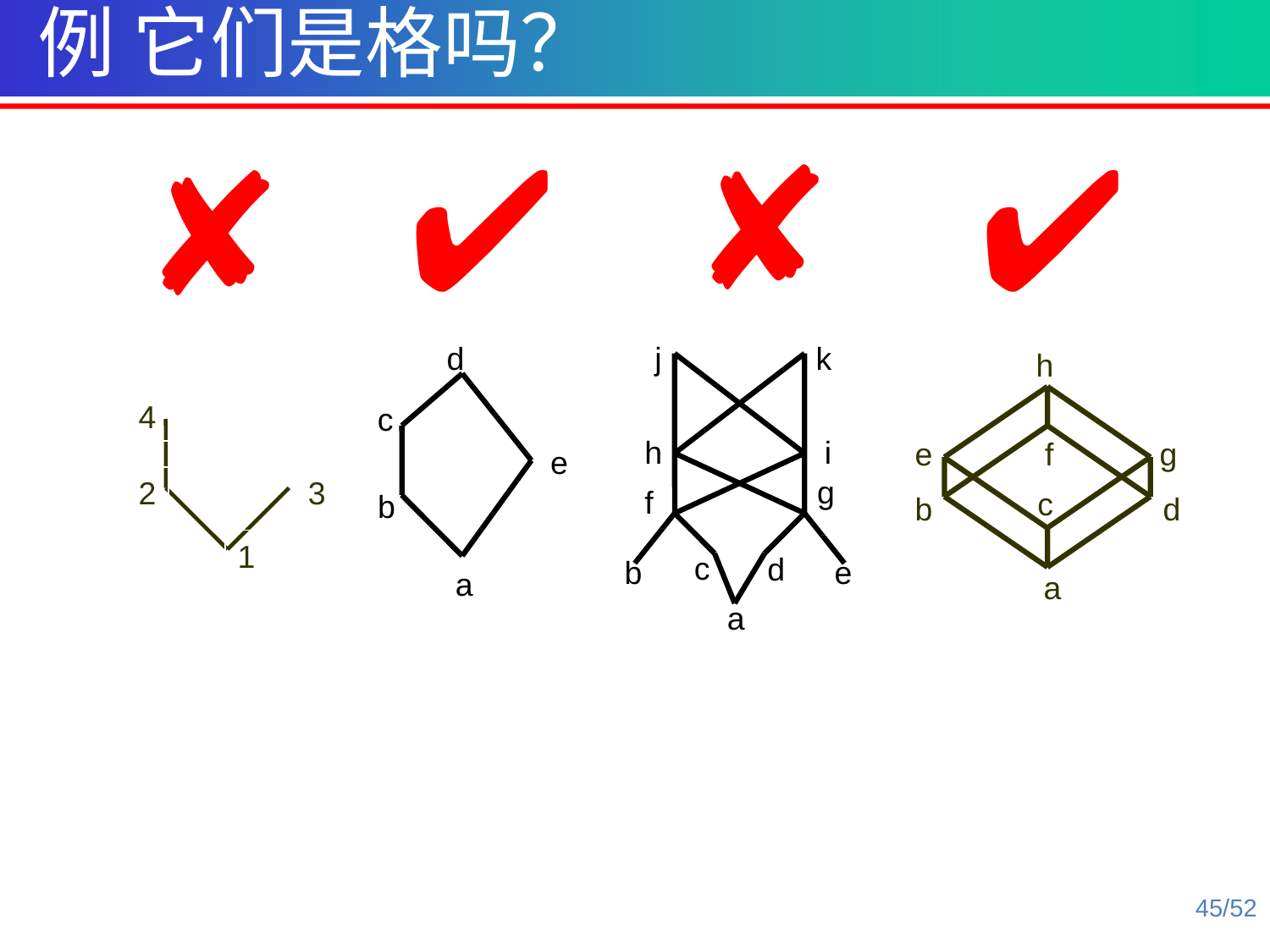

例 它们是格吗？
✔
✘
✔
✘
d

c

e

b

a
j
k

h
i

g
f

c
d
b
e

a
h

e
f
g

c
b
d

a
4

2
3

1
45/52